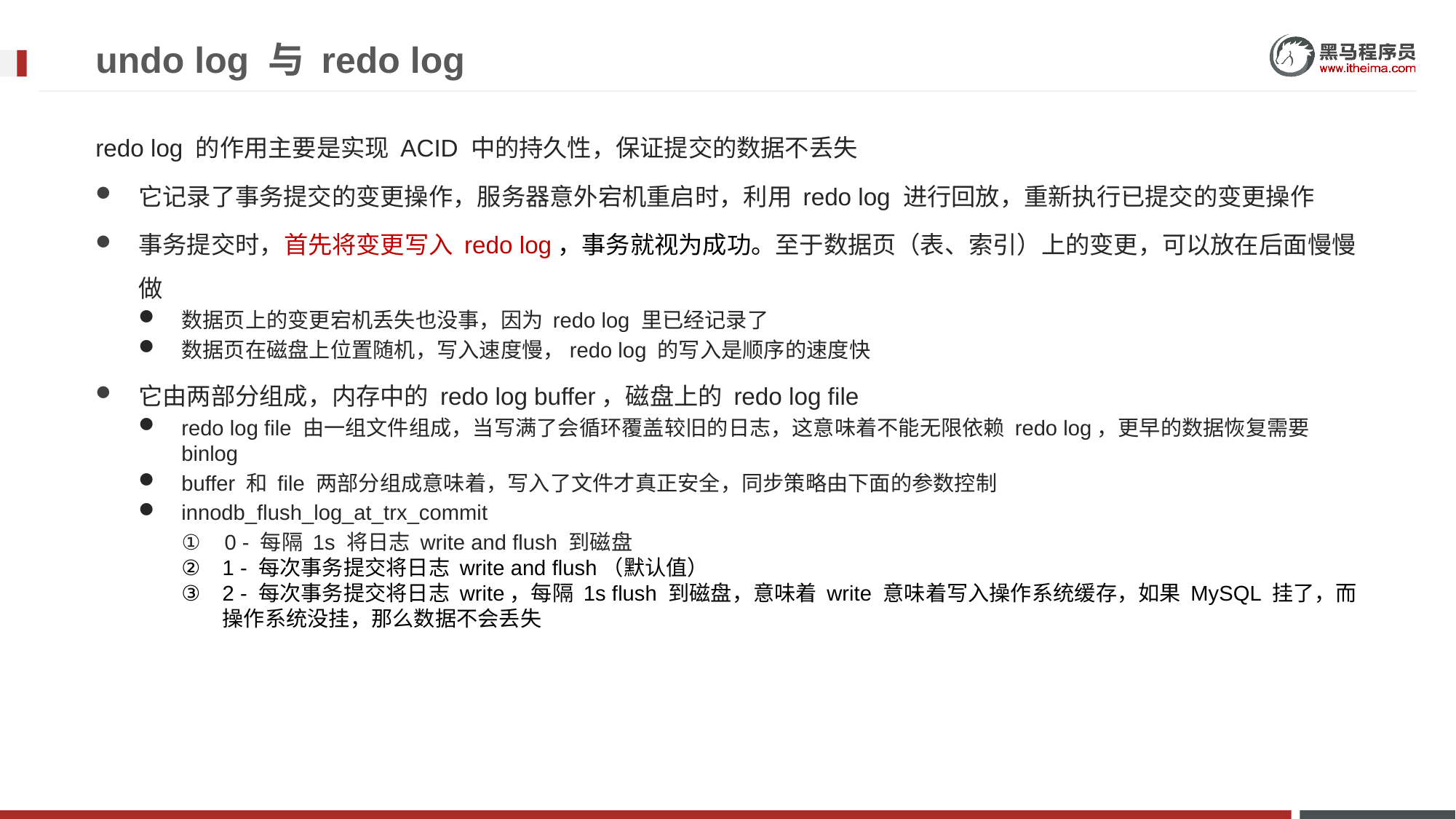

# undo log 与 redo log
redo log 的作用主要是实现 ACID 中的持久性，保证提交的数据不丢失
它记录了事务提交的变更操作，服务器意外宕机重启时，利用 redo log 进行回放，重新执行已提交的变更操作
事务提交时，首先将变更写入 redo log，事务就视为成功。至于数据页（表、索引）上的变更，可以放在后面慢慢做
数据页上的变更宕机丢失也没事，因为 redo log 里已经记录了
数据页在磁盘上位置随机，写入速度慢，redo log 的写入是顺序的速度快
它由两部分组成，内存中的 redo log buffer，磁盘上的 redo log file
redo log file 由一组文件组成，当写满了会循环覆盖较旧的日志，这意味着不能无限依赖 redo log，更早的数据恢复需要 binlog
buffer 和 file 两部分组成意味着，写入了文件才真正安全，同步策略由下面的参数控制
innodb_flush_log_at_trx_commit
0 - 每隔 1s 将日志 write and flush 到磁盘
1 - 每次事务提交将日志 write and flush（默认值）
2 - 每次事务提交将日志 write，每隔 1s flush 到磁盘，意味着 write 意味着写入操作系统缓存，如果 MySQL 挂了，而操作系统没挂，那么数据不会丢失